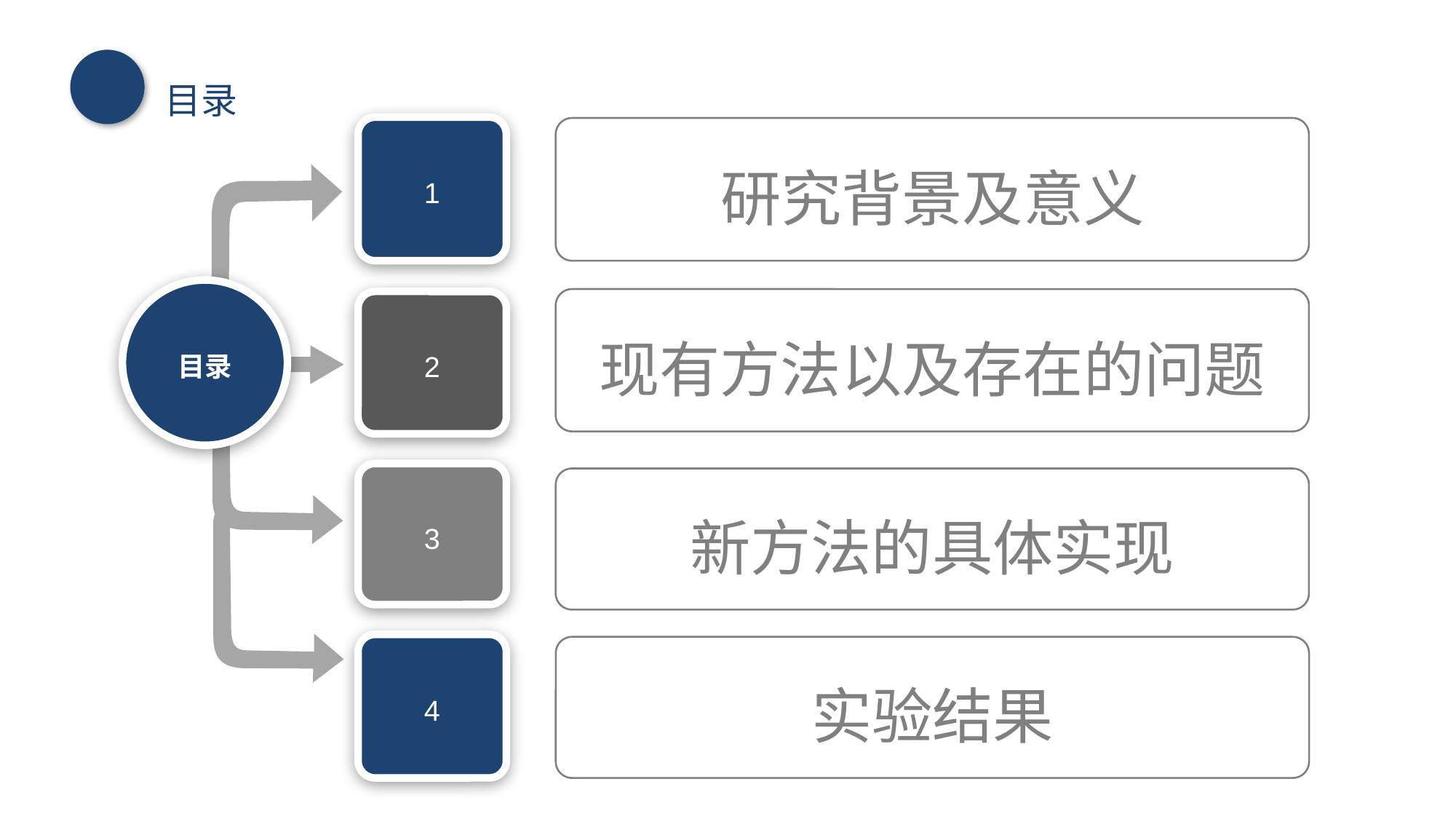

目录

1
研究背景及意义

目录

现有方法以及存在的问题
2

3
新方法的具体实现

4
实验结果